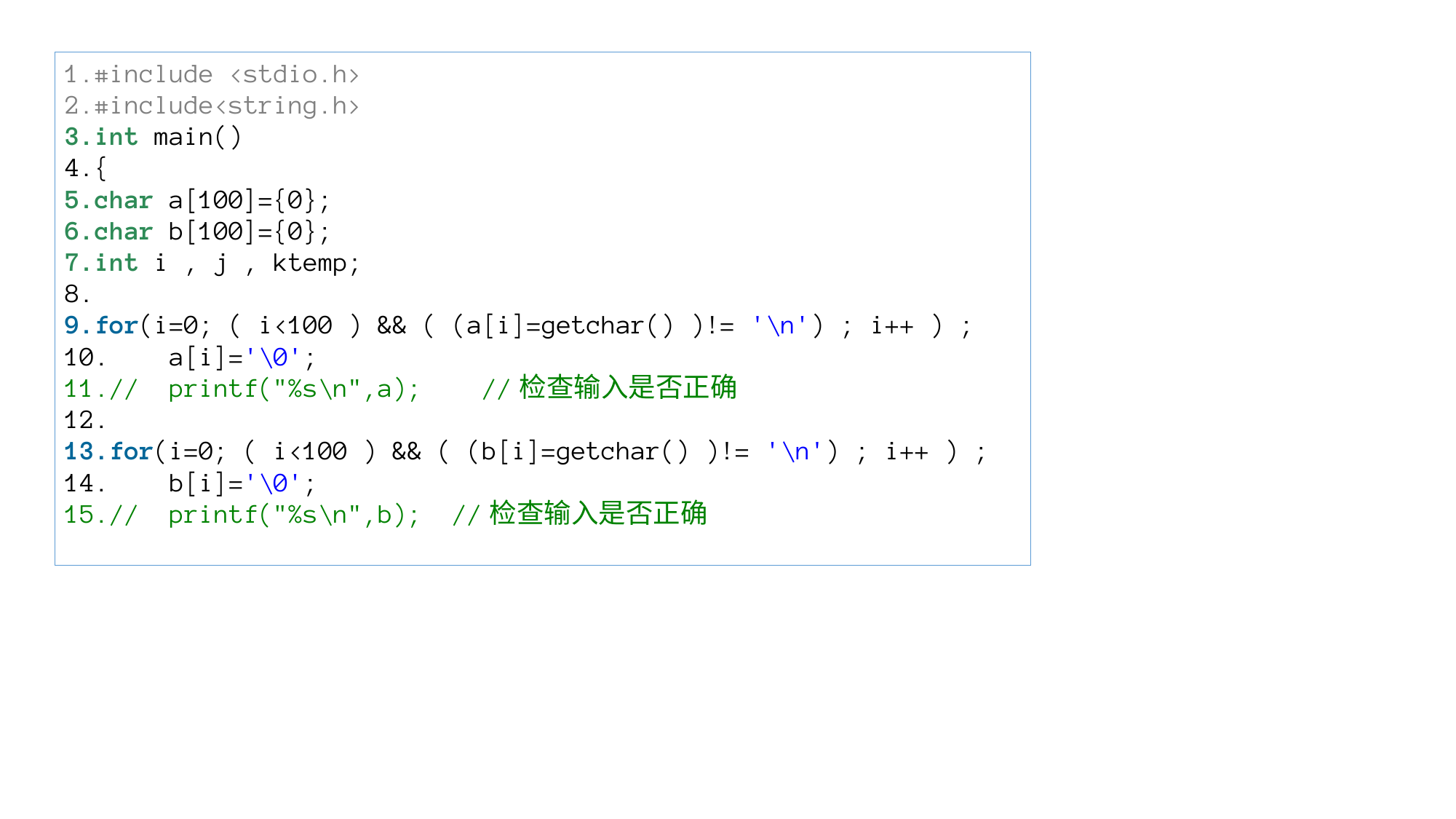

#include <stdio.h>
#include<string.h>
int main()
{
char a[100]={0};
char b[100]={0};
int i , j , ktemp;

for(i=0; ( i<100 ) && ( (a[i]=getchar() )!= '\n') ; i++ ) ;
    a[i]='\0';
//  printf("%s\n",a);    //检查输入是否正确

for(i=0; ( i<100 ) && ( (b[i]=getchar() )!= '\n') ; i++ ) ;
    b[i]='\0';
//  printf("%s\n",b);  //检查输入是否正确